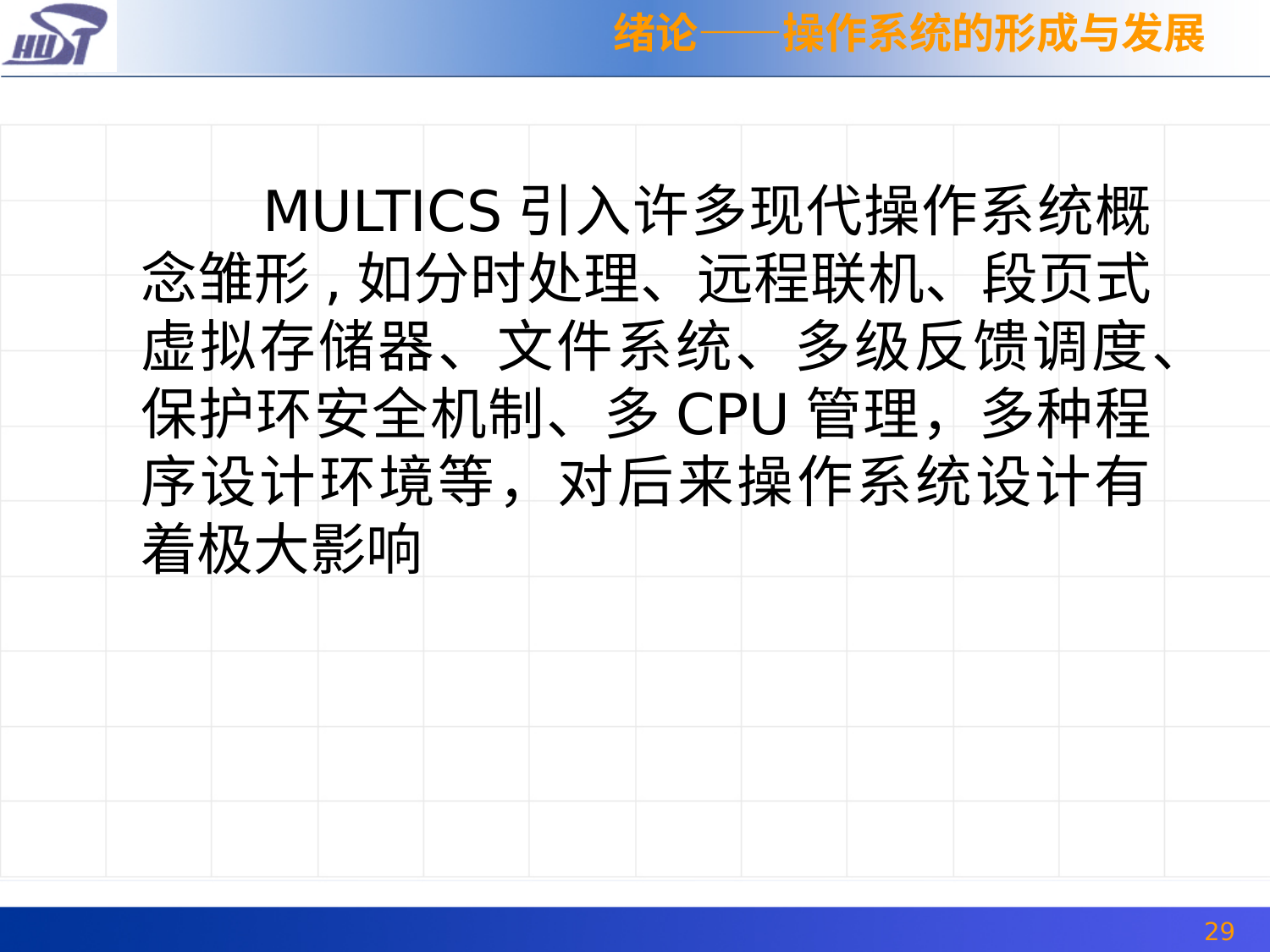

绪论——操作系统的形成与发展
          MULTICS引入许多现代操作系统概念雏形,如分时处理、远程联机、段页式虚拟存储器、文件系统、多级反馈调度、保护环安全机制、多CPU管理，多种程序设计环境等，对后来操作系统设计有着极大影响

29